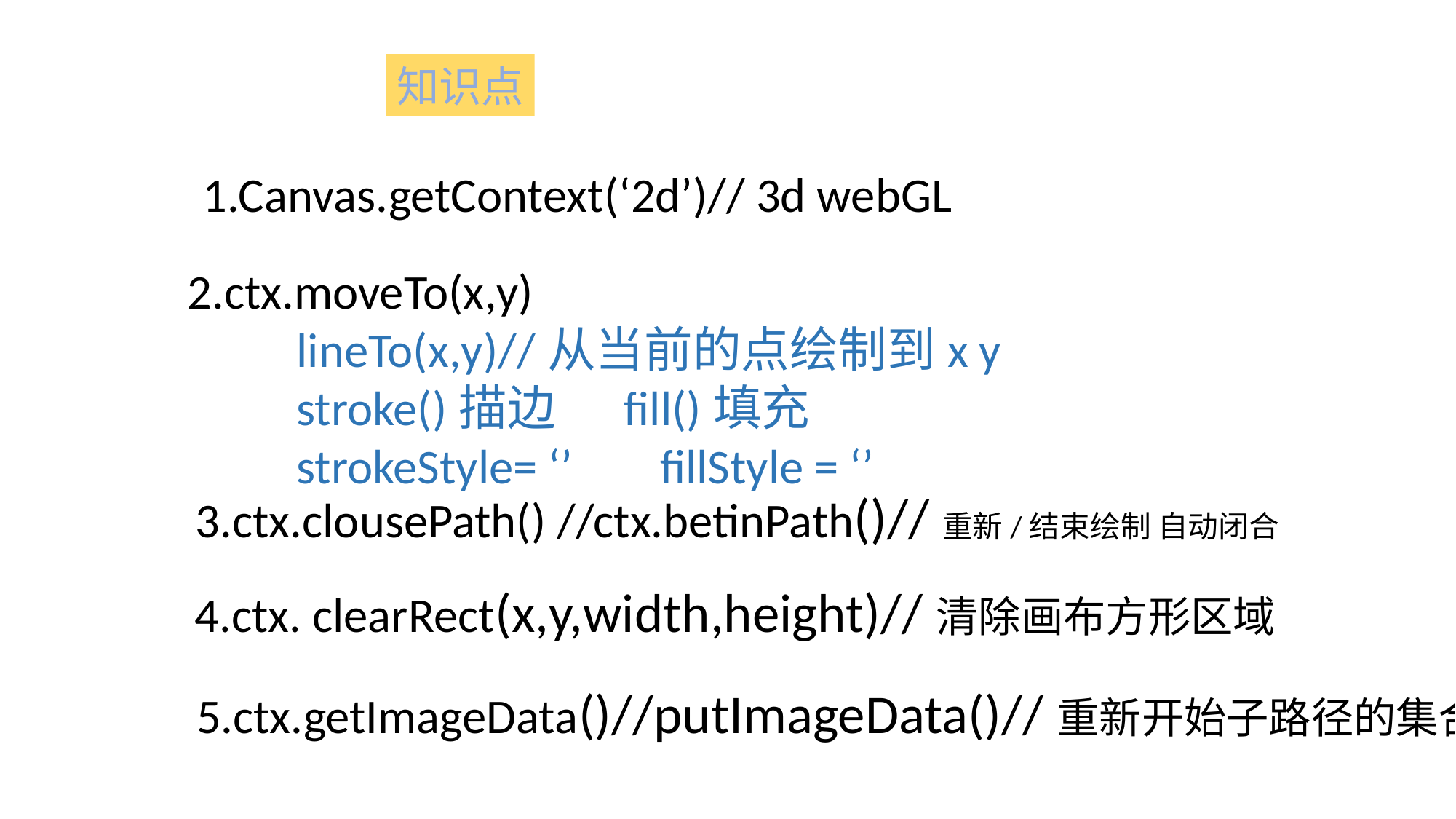

知识点
1.Canvas.getContext(‘2d’)// 3d webGL
2.ctx.moveTo(x,y)
          lineTo(x,y)//从当前的点绘制到x y
	stroke()描边	fill()填充
	strokeStyle= ‘’        fillStyle = ‘’
3.ctx.clousePath() //ctx.betinPath()//重新/结束绘制 自动闭合
          4.ctx. clearRect(x,y,width,height)//清除画布方形区域
          5.ctx.getImageData()//putImageData()//重新开始子路径的集合